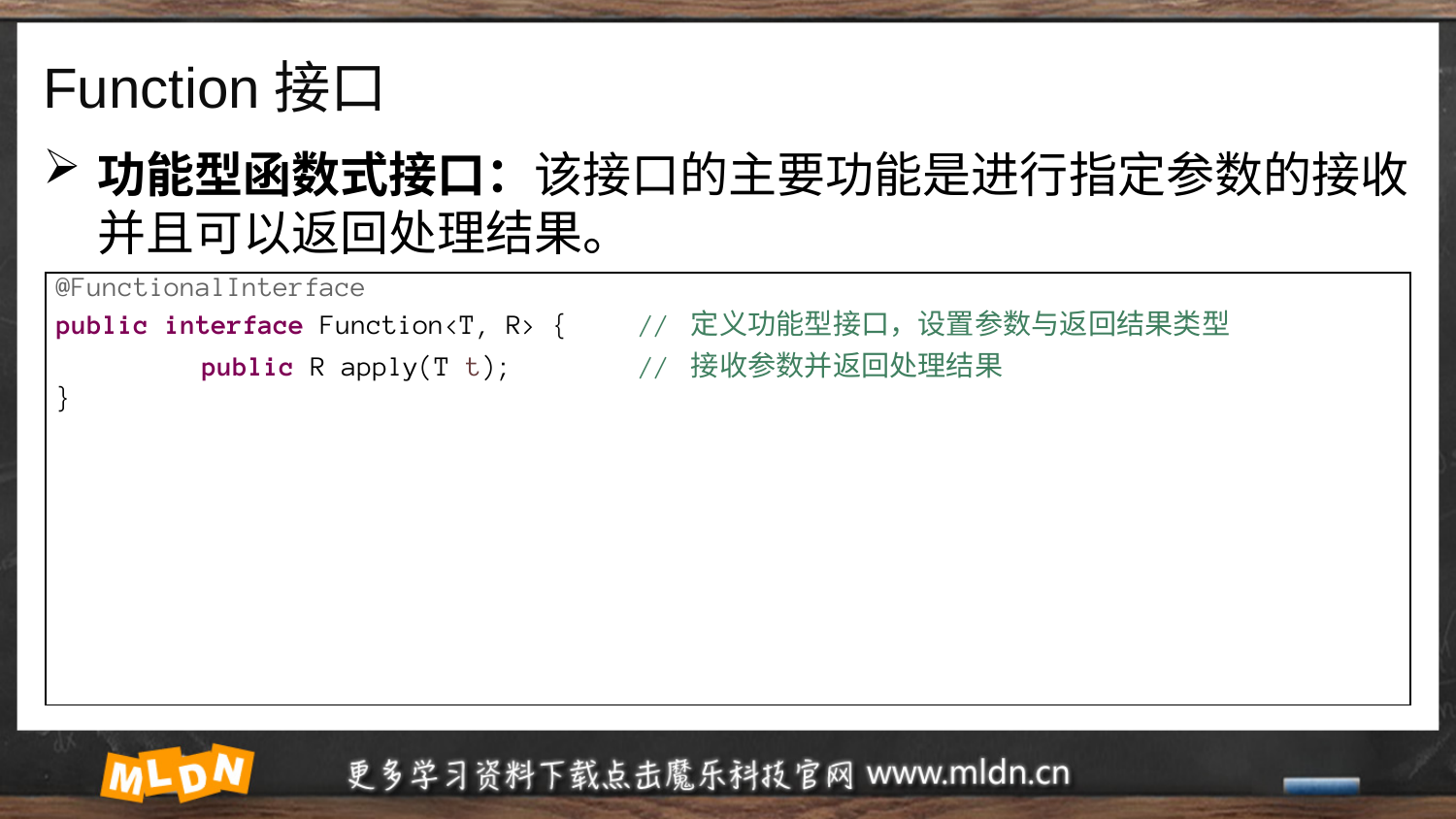

# Function接口
功能型函数式接口：该接口的主要功能是进行指定参数的接收并且可以返回处理结果。
| @FunctionalInterface public interface Function<T, R> { // 定义功能型接口，设置参数与返回结果类型 public R apply(T t); // 接收参数并返回处理结果 } |
| --- |